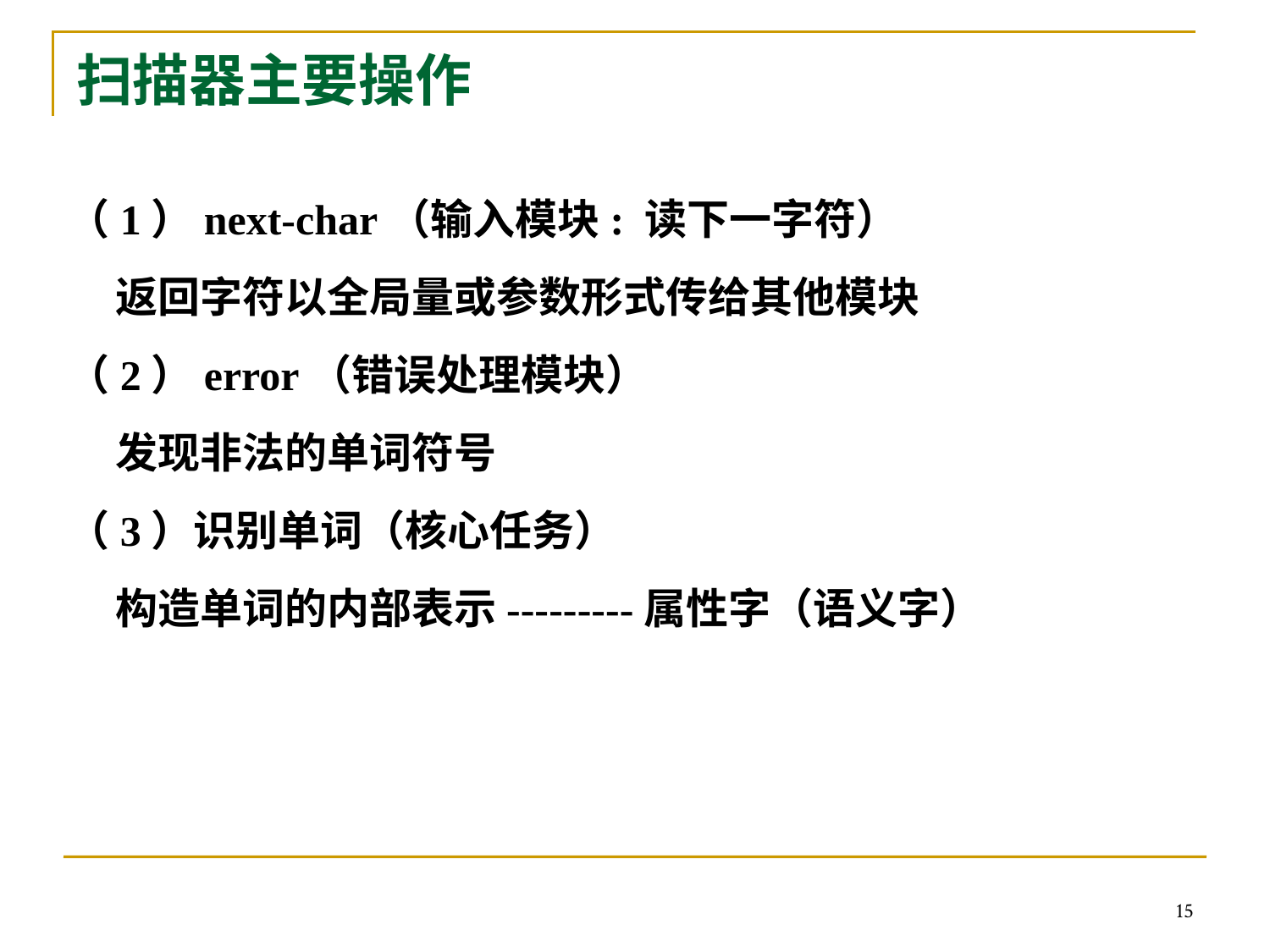

# 扫描器主要操作
（1）next-char（输入模块: 读下一字符）
	返回字符以全局量或参数形式传给其他模块
（2）error（错误处理模块）
	发现非法的单词符号
（3）识别单词（核心任务）
	构造单词的内部表示---------属性字（语义字）
15